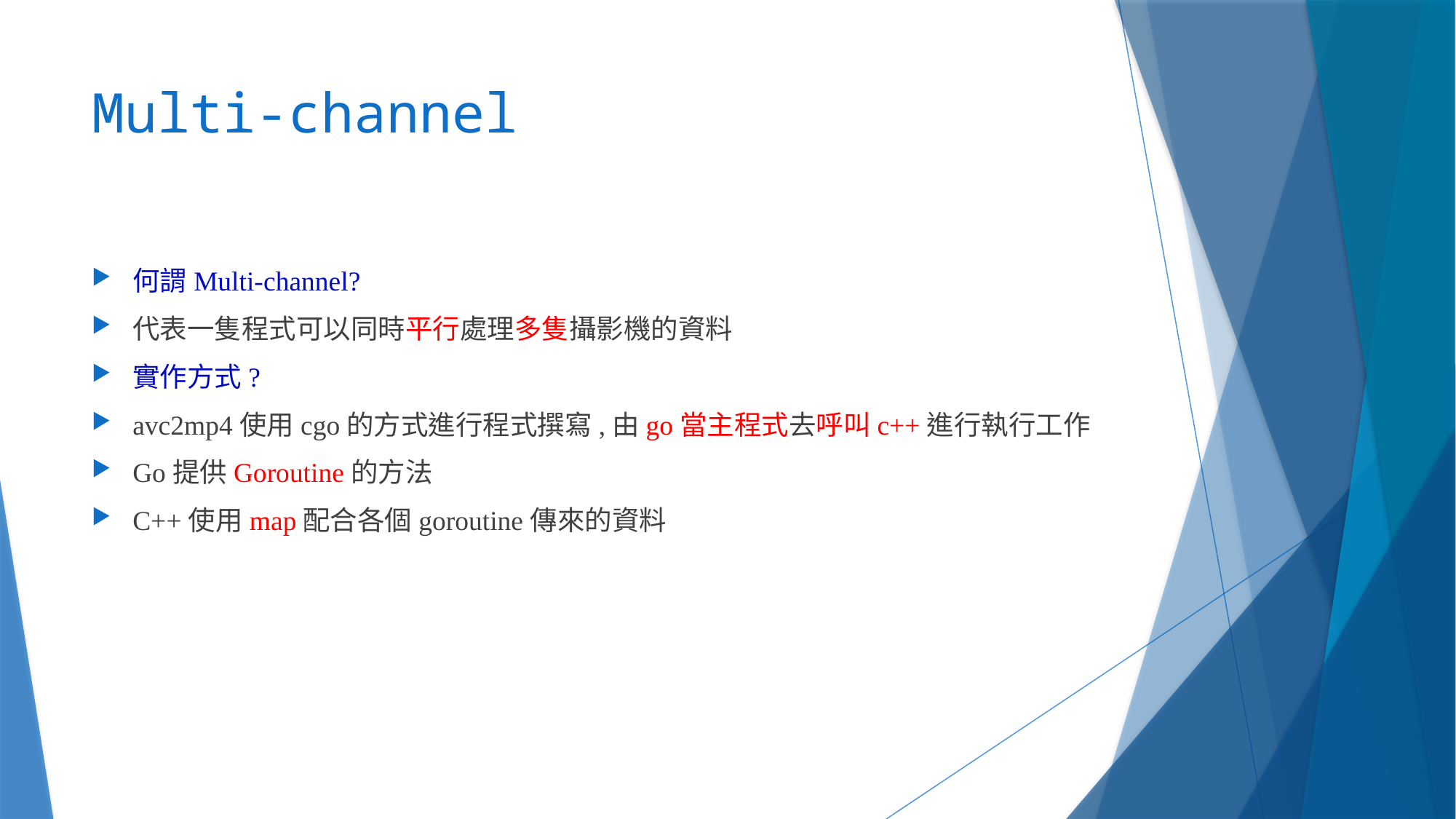

# Multi-channel
何謂Multi-channel?
代表一隻程式可以同時平行處理多隻攝影機的資料
實作方式?
avc2mp4使用cgo的方式進行程式撰寫,由go當主程式去呼叫c++進行執行工作
Go提供Goroutine的方法
C++使用map配合各個goroutine傳來的資料